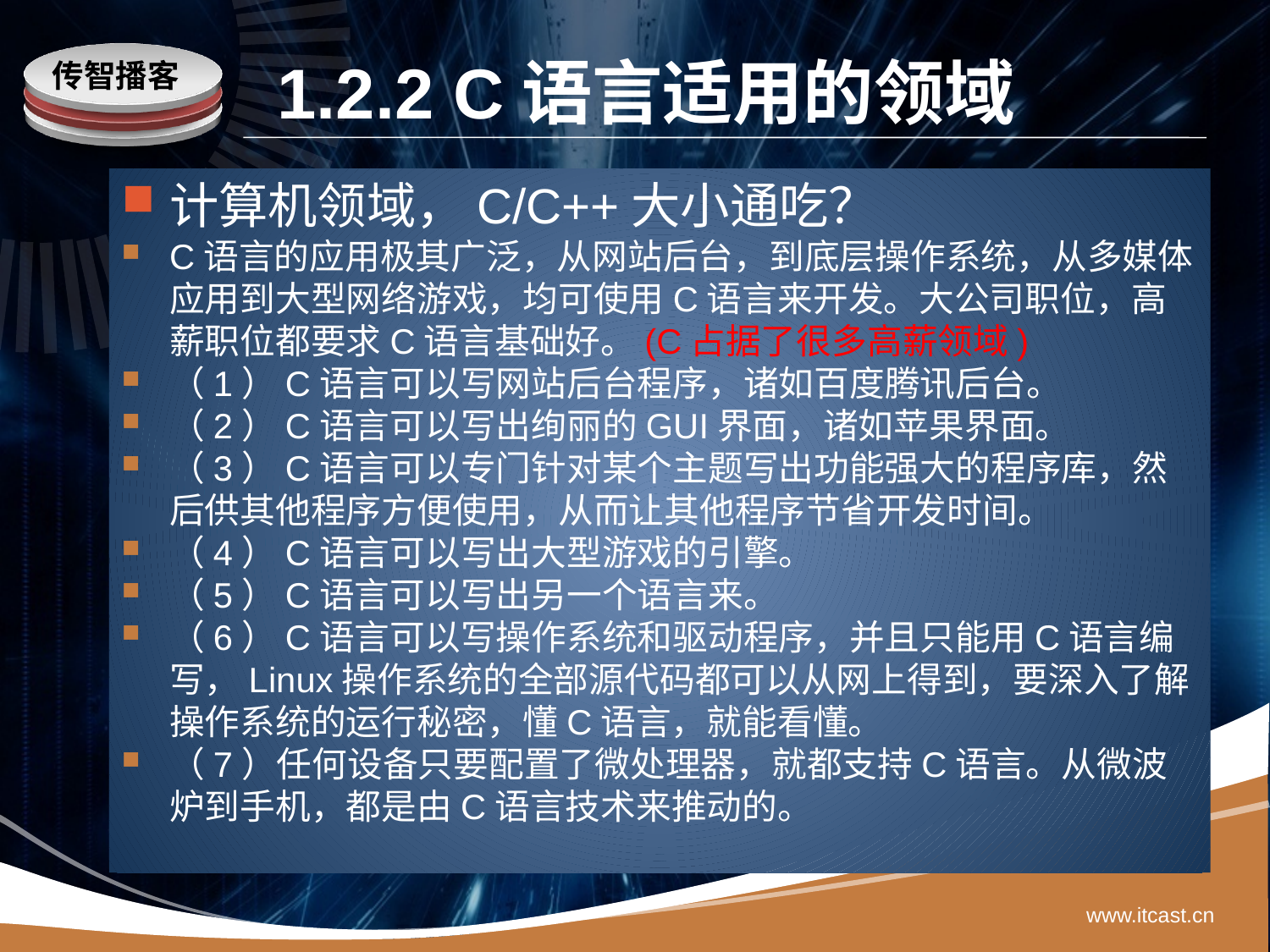

# 1.2.2 C语言适用的领域
传智播客
计算机领域，C/C++大小通吃？
C语言的应用极其广泛，从网站后台，到底层操作系统，从多媒体应用到大型网络游戏，均可使用C语言来开发。大公司职位，高薪职位都要求C语言基础好。(C占据了很多高薪领域)
（1）C语言可以写网站后台程序，诸如百度腾讯后台。
（2）C语言可以写出绚丽的GUI界面，诸如苹果界面。
（3）C语言可以专门针对某个主题写出功能强大的程序库，然后供其他程序方便使用，从而让其他程序节省开发时间。
（4）C语言可以写出大型游戏的引擎。
（5）C语言可以写出另一个语言来。
（6）C语言可以写操作系统和驱动程序，并且只能用C语言编写，Linux操作系统的全部源代码都可以从网上得到，要深入了解操作系统的运行秘密，懂C语言，就能看懂。
（7）任何设备只要配置了微处理器，就都支持C语言。从微波炉到手机，都是由C语言技术来推动的。

www.itcast.cn